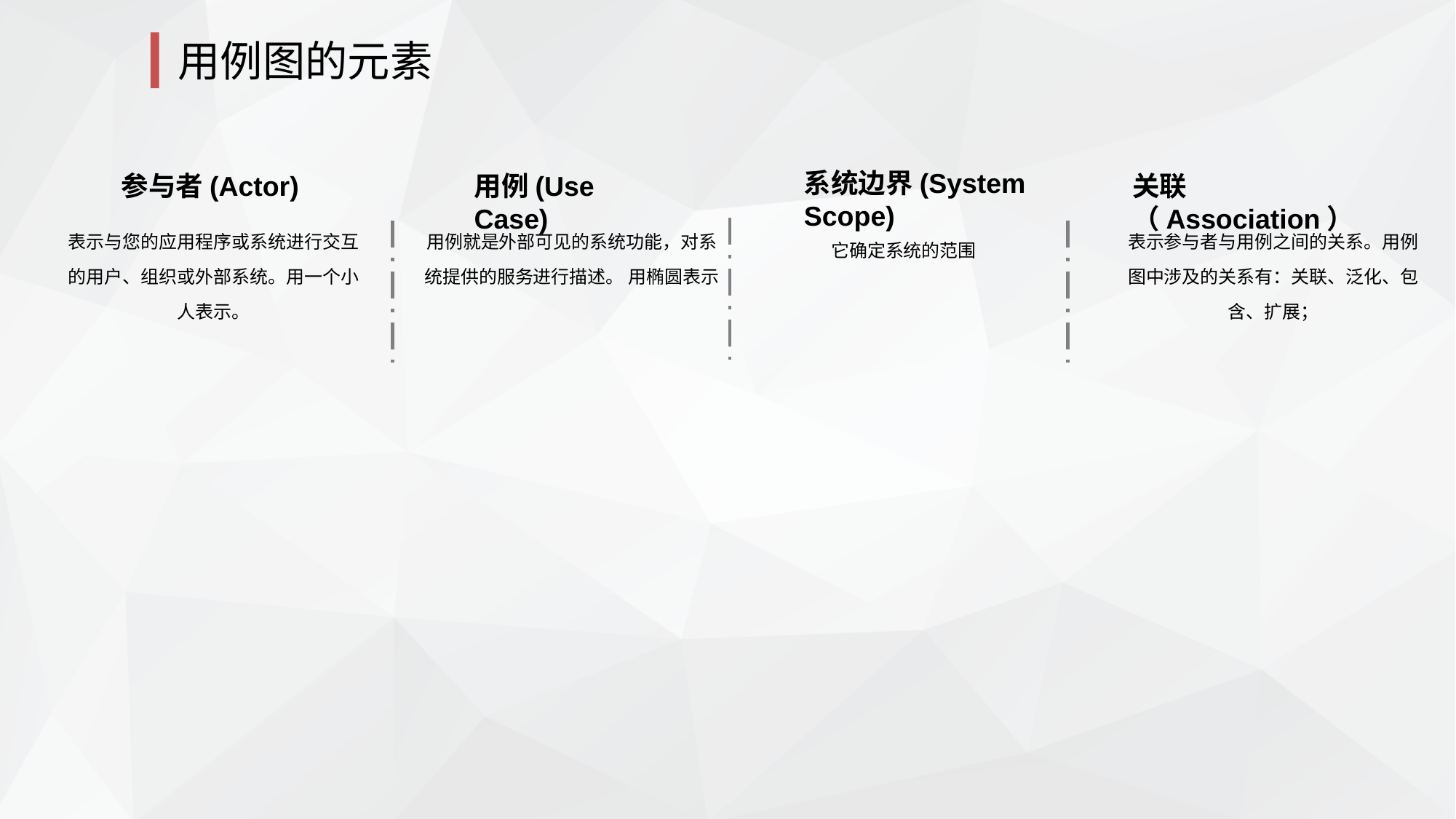

用例图的元素

系统边界(System Scope)
参与者(Actor)
用例(Use Case)
关联（Association）
表示与您的应用程序或系统进行交互的用户、组织或外部系统。用一个小人表示。
用例就是外部可见的系统功能，对系统提供的服务进行描述。 用椭圆表示
表示参与者与用例之间的关系。用例图中涉及的关系有：关联、泛化、包含、扩展；
它确定系统的范围